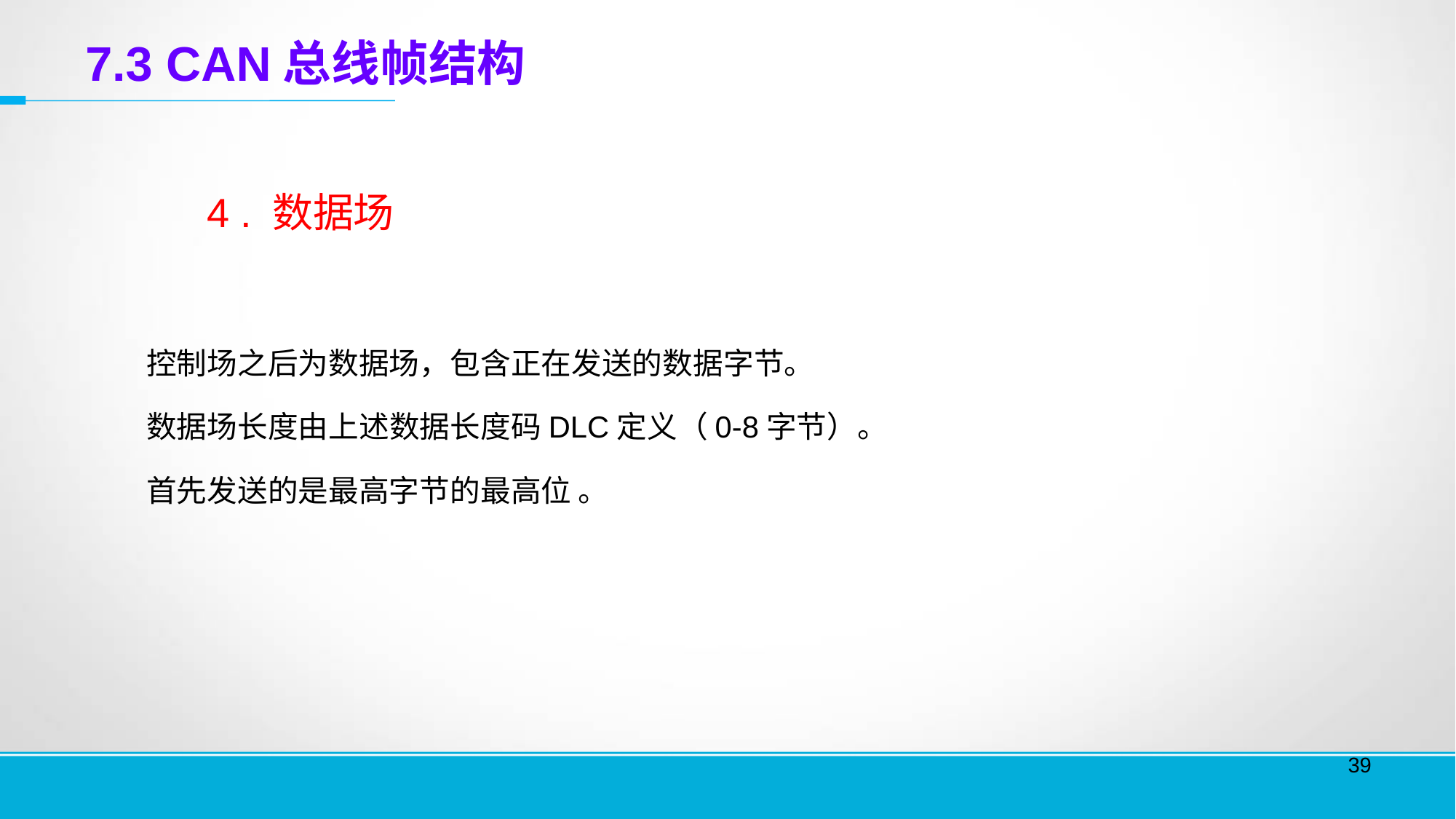

7.3 CAN总线帧结构
	4 . 数据场

控制场之后为数据场，包含正在发送的数据字节。
数据场长度由上述数据长度码DLC定义（0-8字节）。
首先发送的是最高字节的最高位 。
39